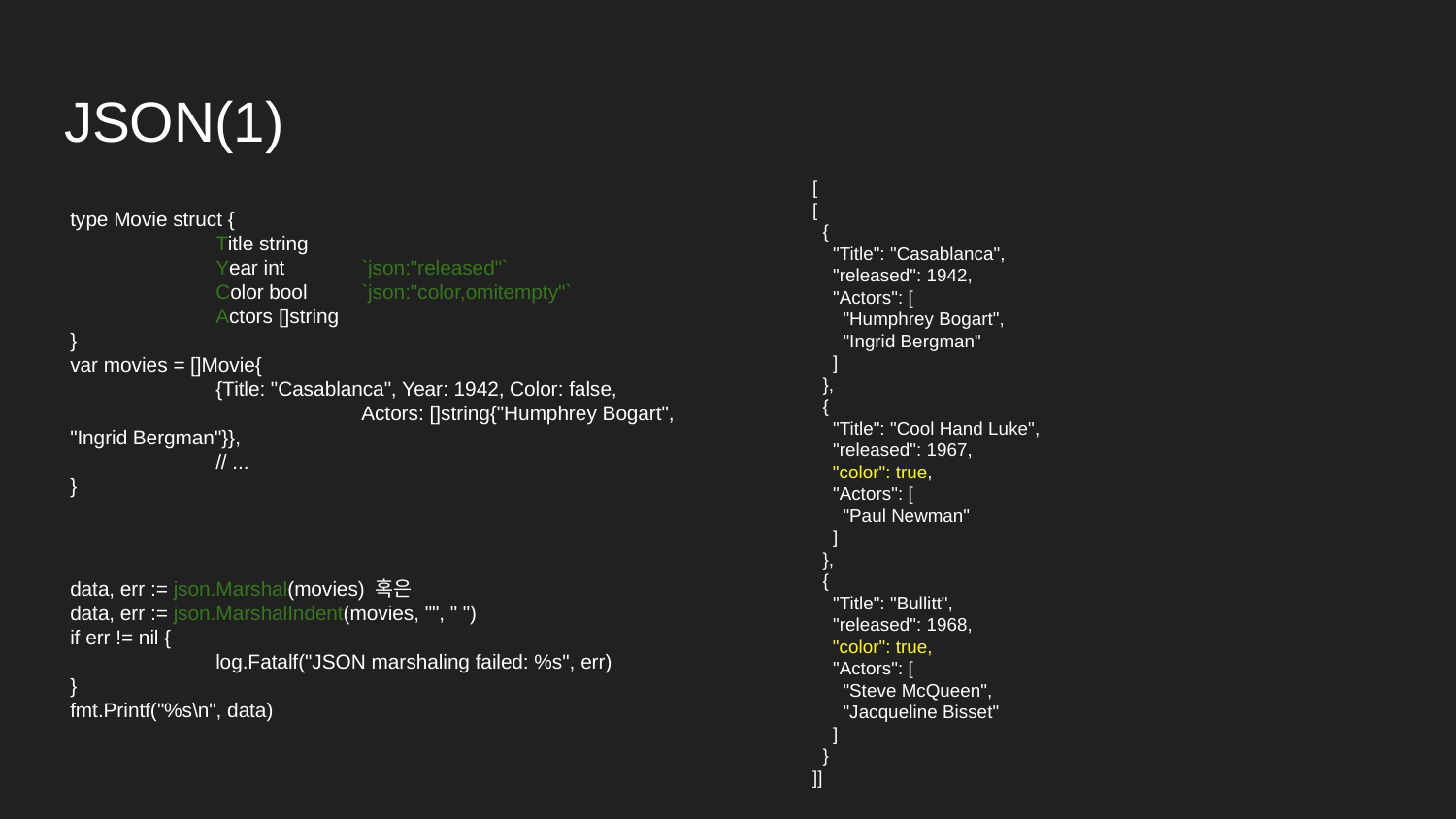

# JSON(1)
[
[
  {
    "Title": "Casablanca",
    "released": 1942,
    "Actors": [
      "Humphrey Bogart",
      "Ingrid Bergman"
    ]
  },
  {
    "Title": "Cool Hand Luke",
    "released": 1967,
    "color": true,
    "Actors": [
      "Paul Newman"
    ]
  },
  {
    "Title": "Bullitt",
    "released": 1968,
    "color": true,
    "Actors": [
      "Steve McQueen",
      "Jacqueline Bisset"
    ]
  }
]]
type Movie struct {
	Title string
	Year int 	`json:"released"`
	Color bool 	`json:"color,omitempty"`
	Actors []string
}
var movies = []Movie{
	{Title: "Casablanca", Year: 1942, Color: false,
		Actors: []string{"Humphrey Bogart", "Ingrid Bergman"}},
	// ...
}
data, err := json.Marshal(movies) 혹은
data, err := json.MarshalIndent(movies, "", " ")
if err != nil {
	log.Fatalf("JSON marshaling failed: %s", err)
}
fmt.Printf("%s\n", data)